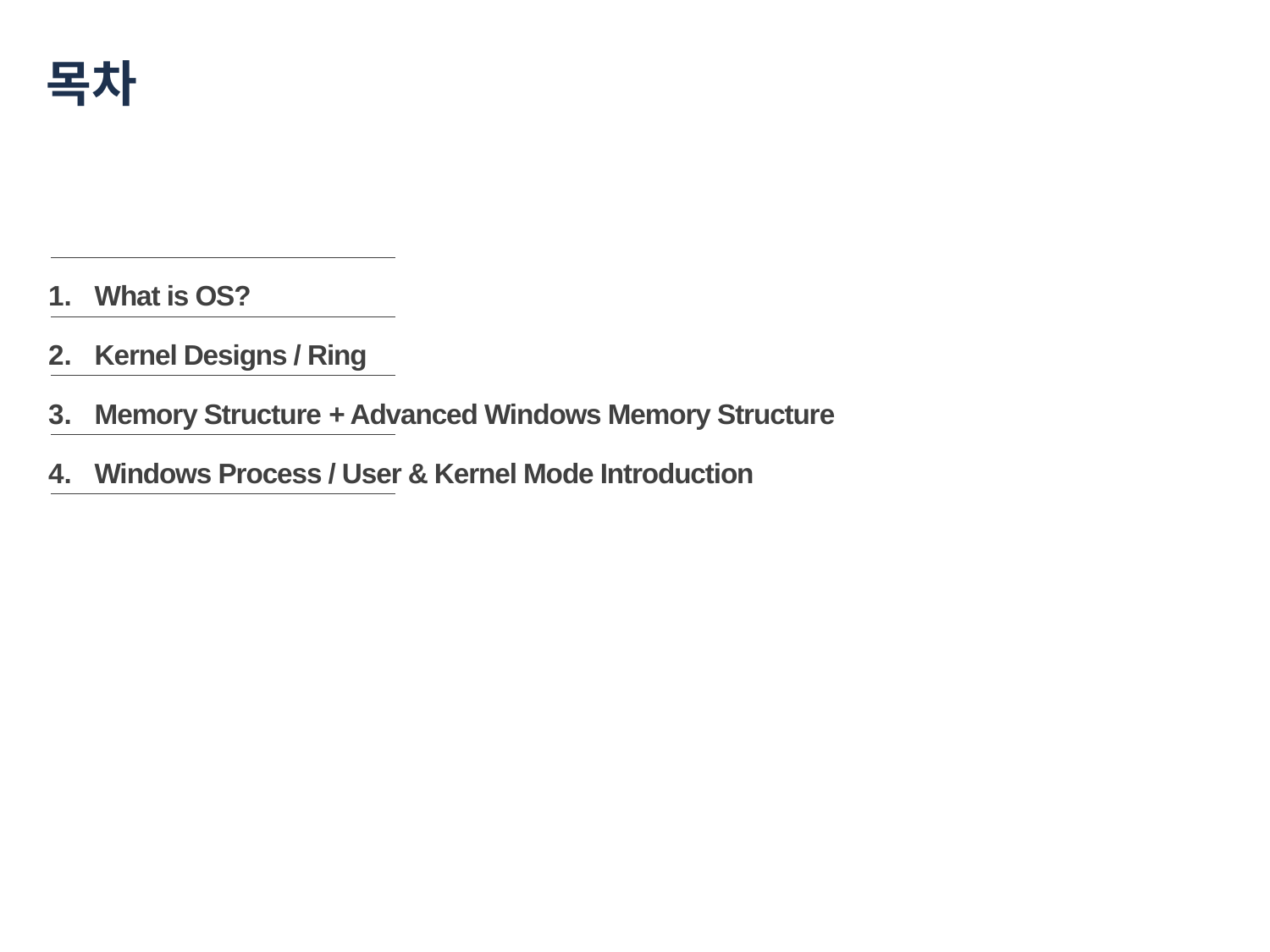

# 목차
What is OS?
Kernel Designs / Ring
Memory Structure + Advanced Windows Memory Structure
Windows Process / User & Kernel Mode Introduction